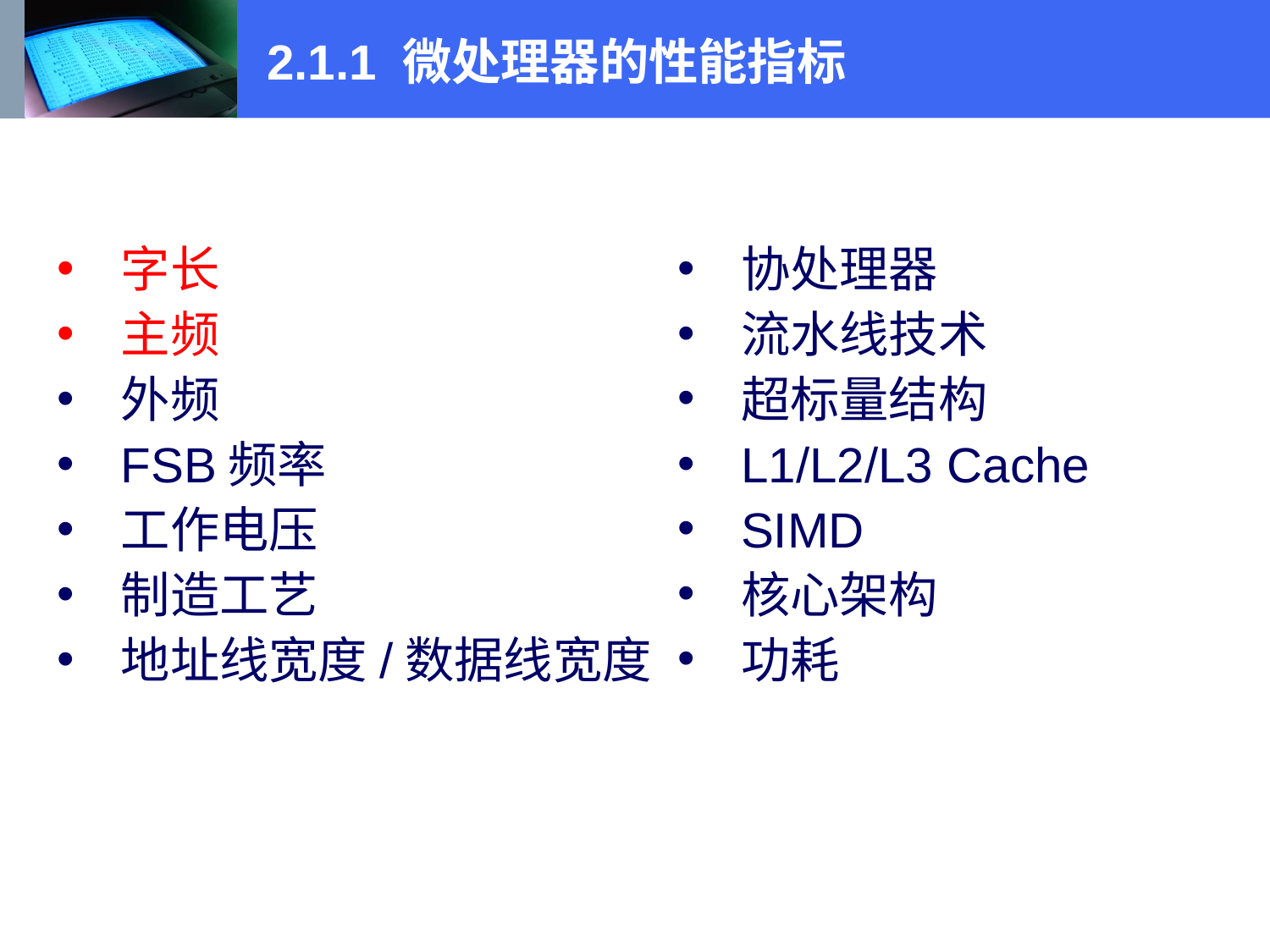

# 2.1.1 微处理器的性能指标
协处理器
流水线技术
超标量结构
L1/L2/L3 Cache
SIMD
核心架构
功耗
字长
主频
外频
FSB频率
工作电压
制造工艺
地址线宽度/数据线宽度